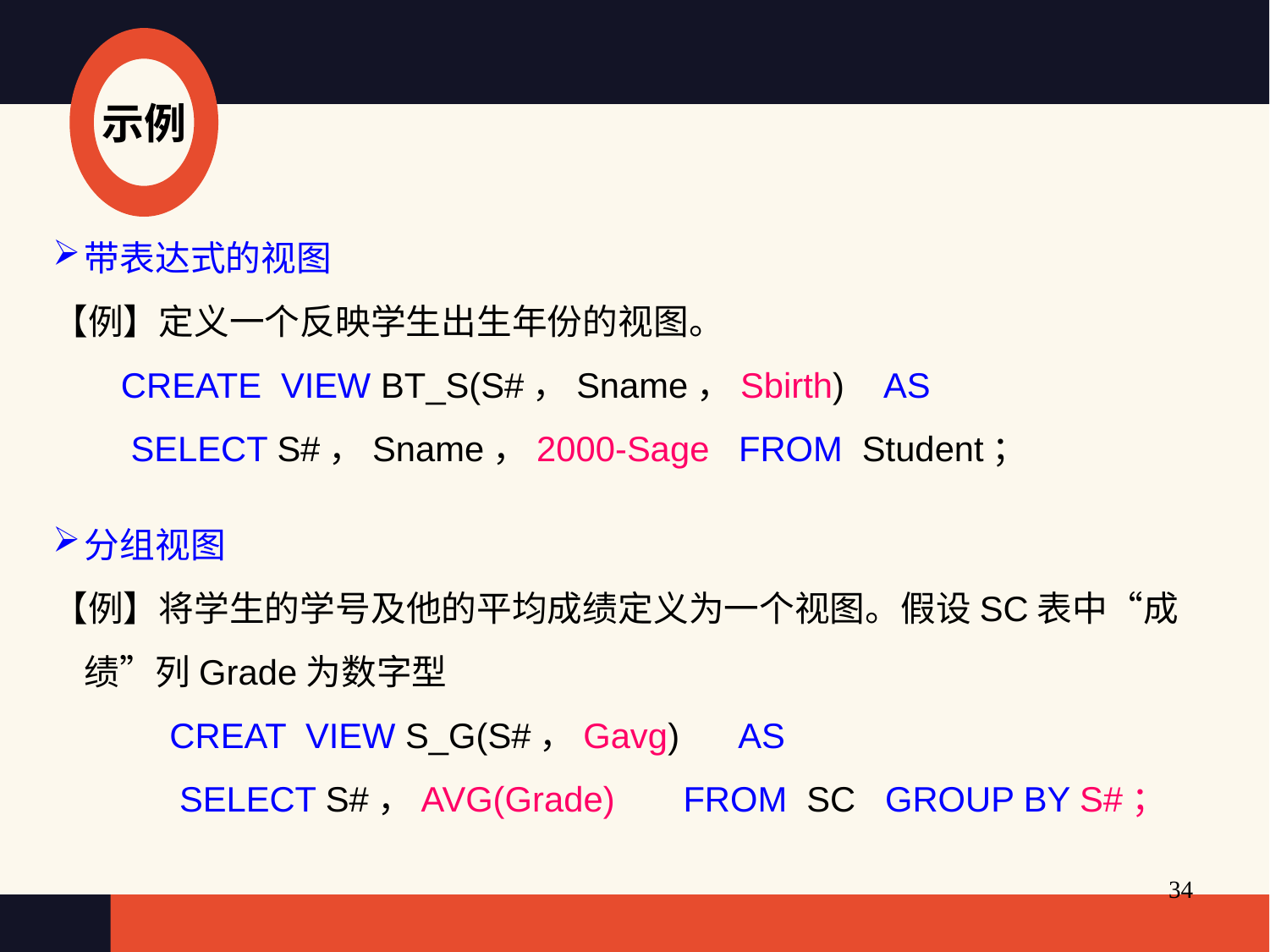

示例
带表达式的视图
【例】定义一个反映学生出生年份的视图。
       CREATE  VIEW BT_S(S#，Sname，Sbirth)    AS
        SELECT S#，Sname，2000-Sage   FROM  Student；
分组视图
【例】将学生的学号及他的平均成绩定义为一个视图。假设SC表中“成绩”列Grade为数字型
            CREAT  VIEW S_G(S#，Gavg)      AS
             SELECT S#，AVG(Grade)       FROM  SC   GROUP BY S#；
34